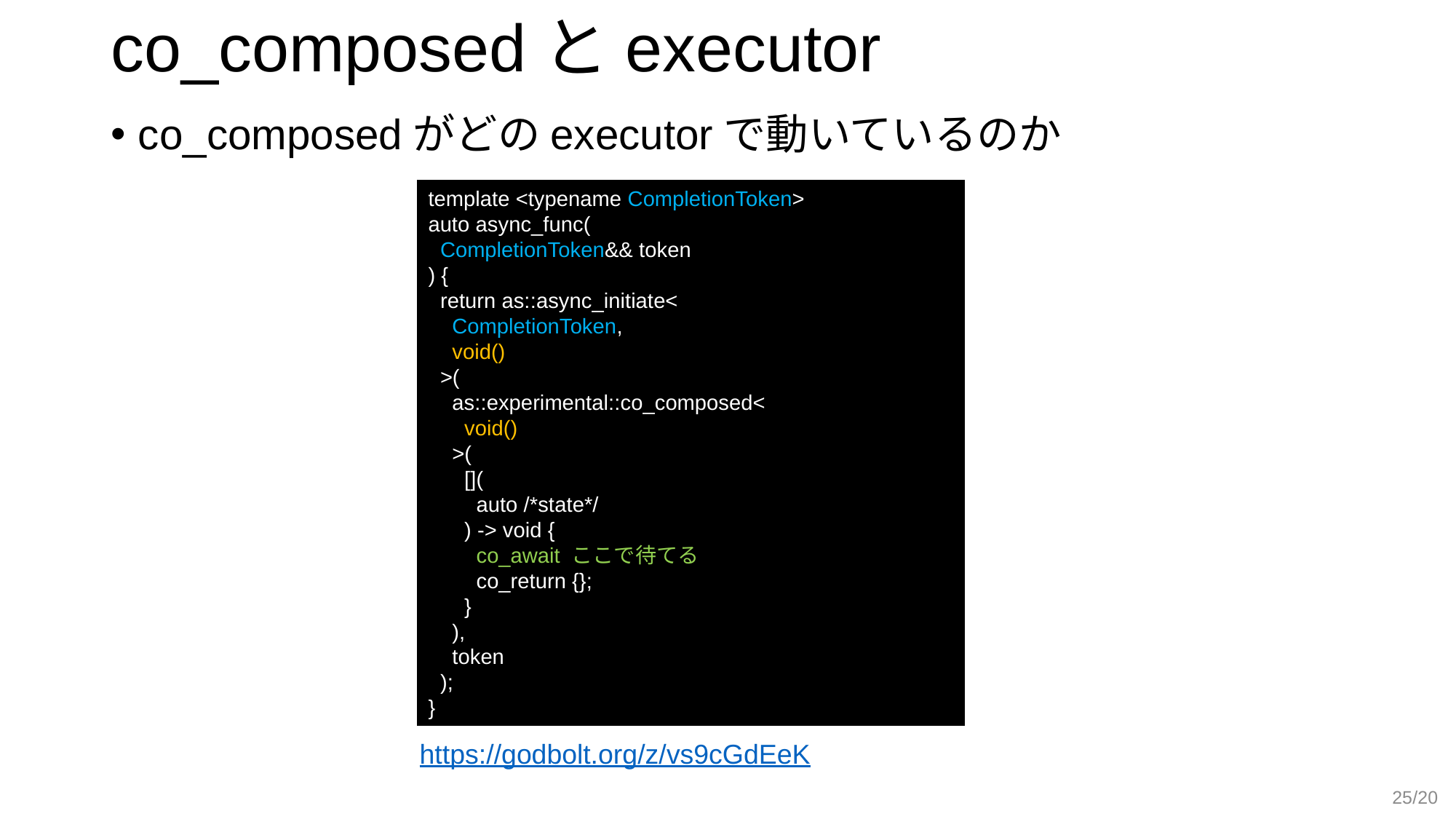

# co_composedとexecutor
co_composedがどのexecutorで動いているのか
template <typename CompletionToken>
auto async_func(
  CompletionToken&& token
) {
  return as::async_initiate<
    CompletionToken,
    void()
  >(
    as::experimental::co_composed<
      void()
    >(
      [](
        auto /*state*/
      ) -> void {
        co_await ここで待てる
        co_return {};
      }
    ),
    token
  );
}
https://godbolt.org/z/vs9cGdEeK
25/20